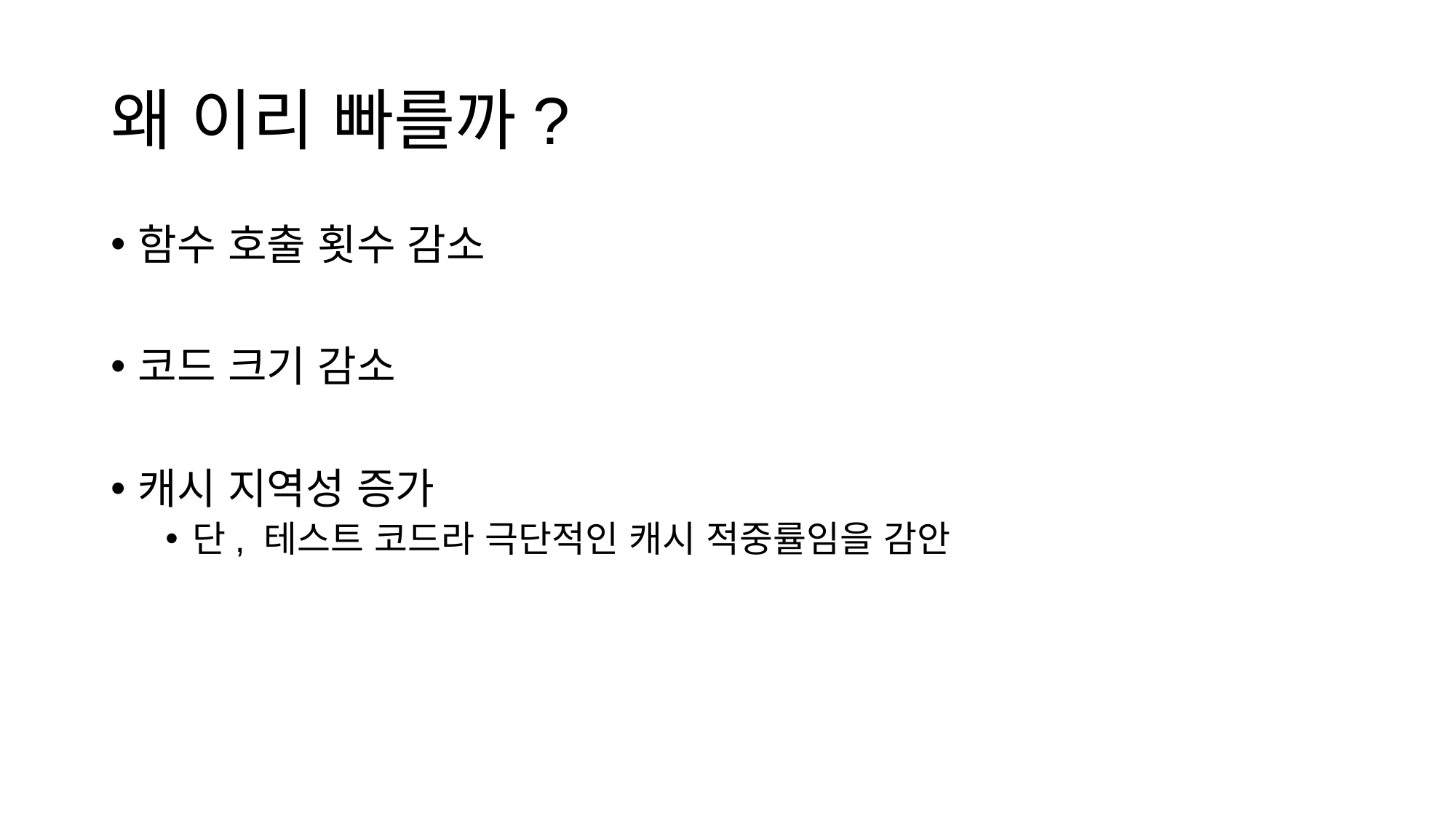

# 왜 이리 빠를까?
함수 호출 횟수 감소

코드 크기 감소

캐시 지역성 증가
단, 테스트 코드라 극단적인 캐시 적중률임을 감안